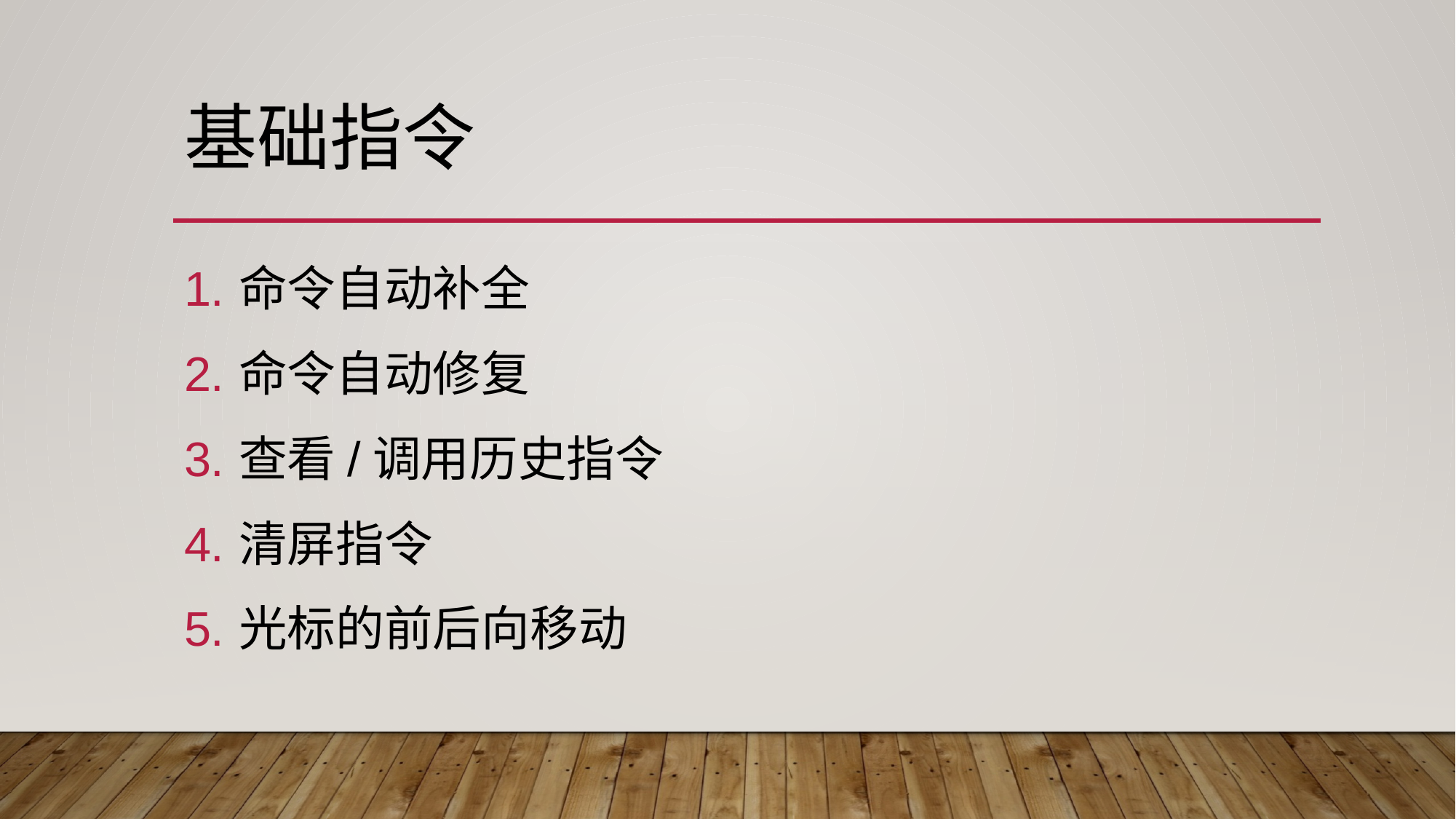

# 基础指令
命令自动补全
命令自动修复
查看/调用历史指令
清屏指令
光标的前后向移动